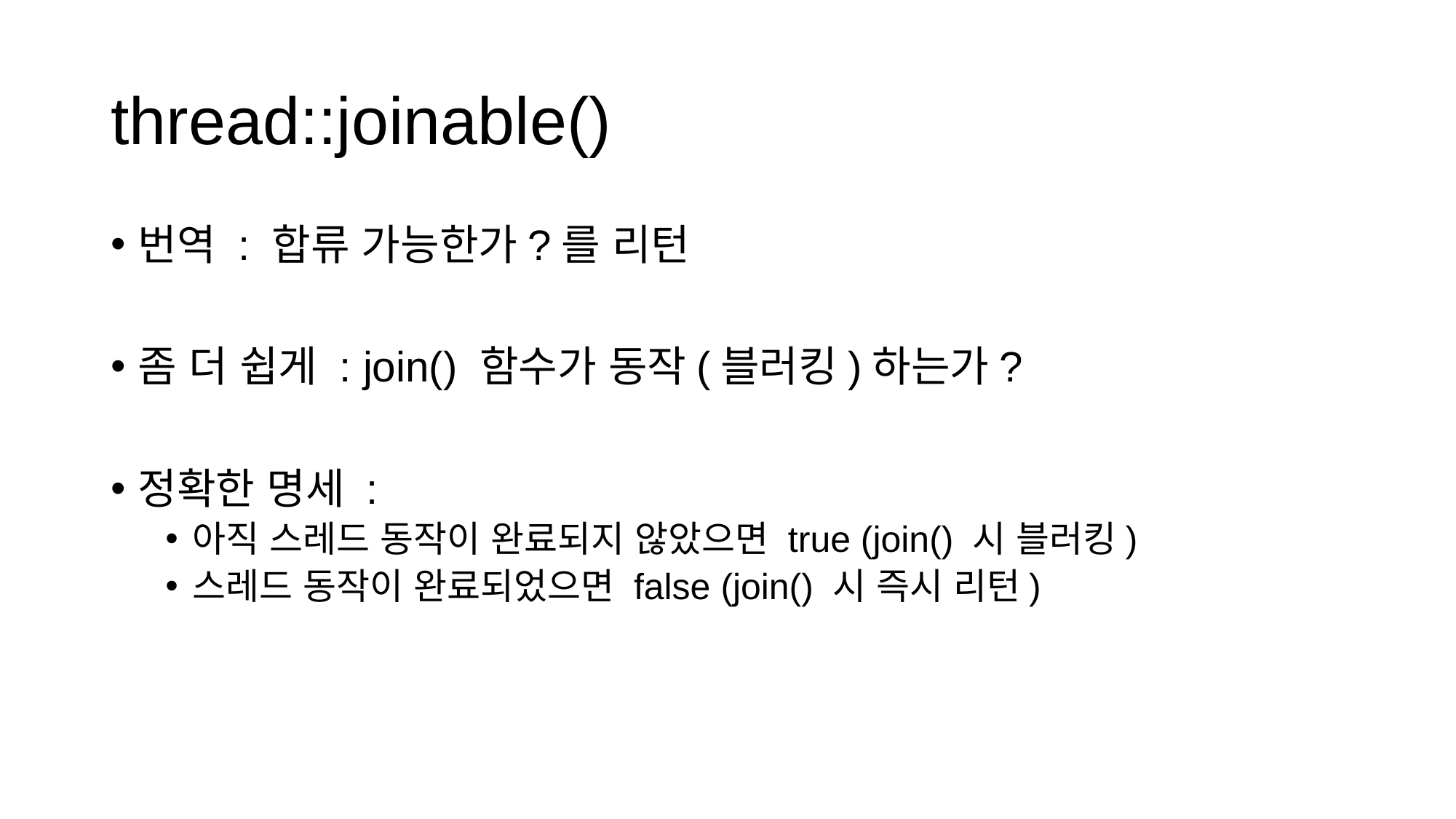

# thread::joinable()
번역 : 합류 가능한가?를 리턴

좀 더 쉽게 : join() 함수가 동작(블러킹)하는가?

정확한 명세 :
아직 스레드 동작이 완료되지 않았으면 true (join() 시 블러킹)
스레드 동작이 완료되었으면 false (join() 시 즉시 리턴)